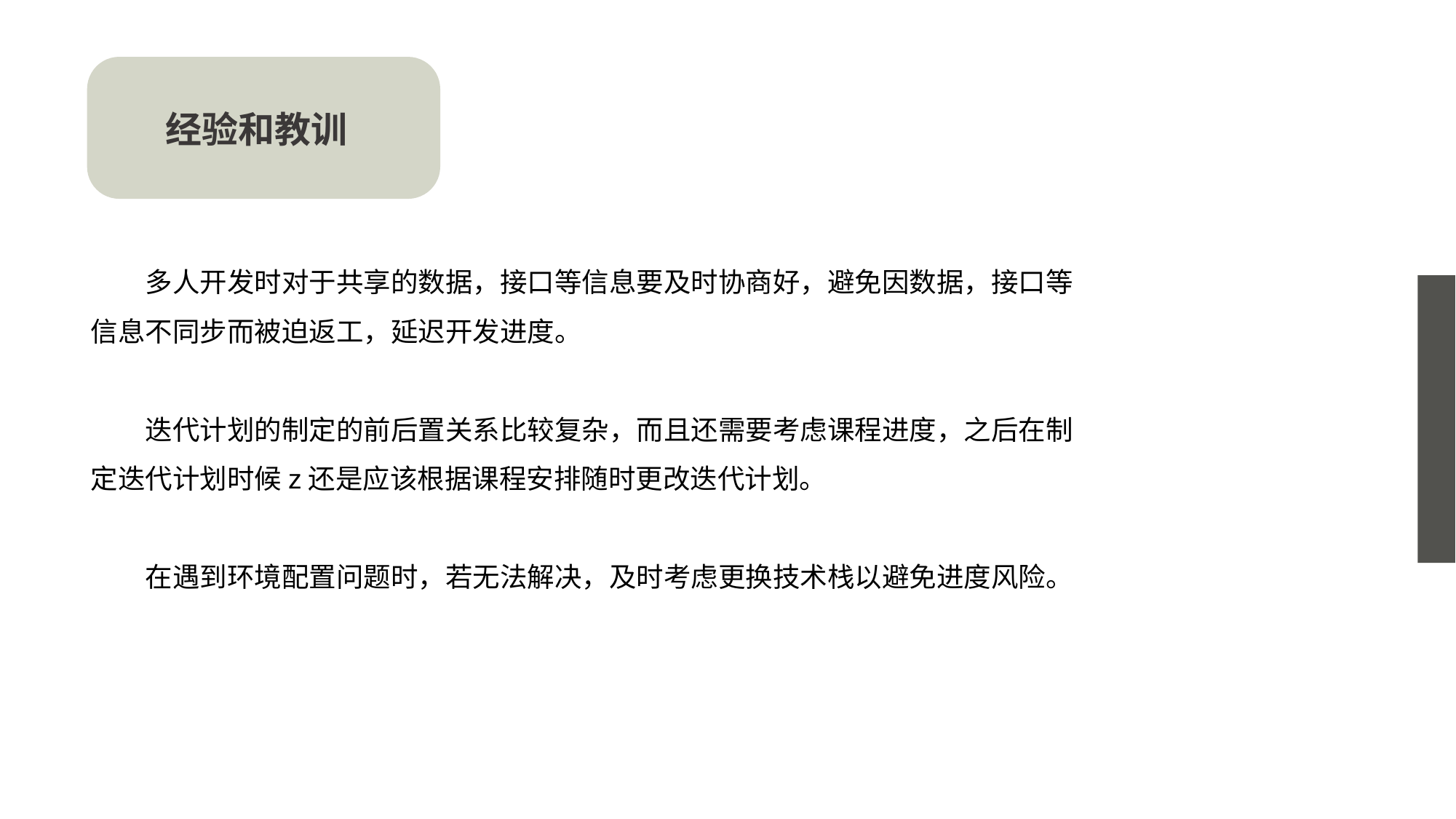

经验和教训
多人开发时对于共享的数据，接口等信息要及时协商好，避免因数据，接口等信息不同步而被迫返工，延迟开发进度。

迭代计划的制定的前后置关系比较复杂，而且还需要考虑课程进度，之后在制定迭代计划时候z还是应该根据课程安排随时更改迭代计划。

在遇到环境配置问题时，若无法解决，及时考虑更换技术栈以避免进度风险。